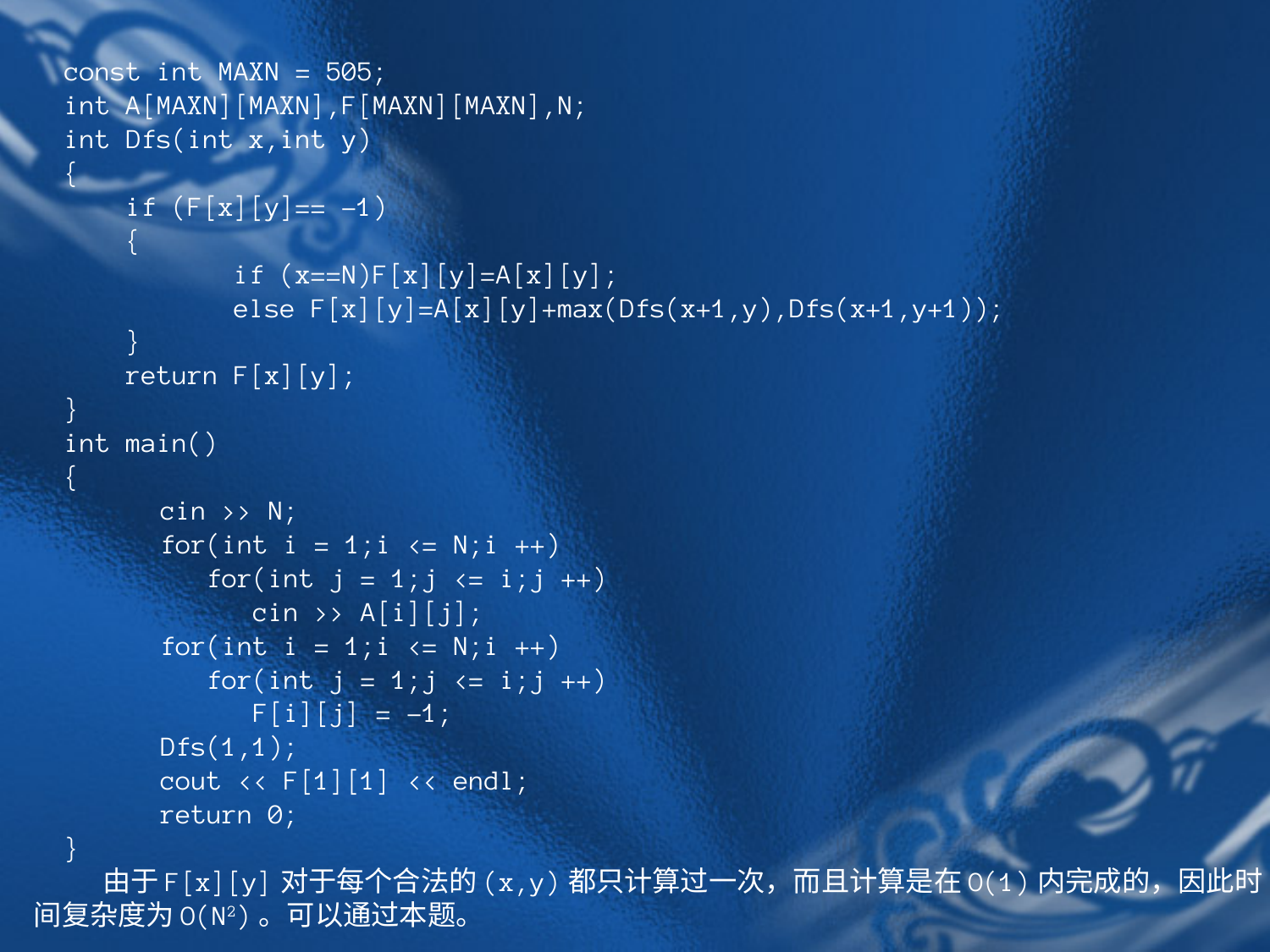

# const int MAXN = 505; int A[MAXN][MAXN],F[MAXN][MAXN],N; int Dfs(int x,int y) { if (F[x][y]== -1) { if (x==N)F[x][y]=A[x][y]; else F[x][y]=A[x][y]+max(Dfs(x+1,y),Dfs(x+1,y+1)); } return F[x][y]; } int main() { cin >> N; for(int i = 1;i <= N;i ++) for(int j = 1;j <= i;j ++) cin >> A[i][j]; for(int i = 1;i <= N;i ++) for(int j = 1;j <= i;j ++) F[i][j] = -1; Dfs(1,1); cout << F[1][1] << endl; return 0; } 由于F[x][y]对于每个合法的(x,y)都只计算过一次，而且计算是在O(1)内完成的，因此时间复杂度为O(N2)。可以通过本题。